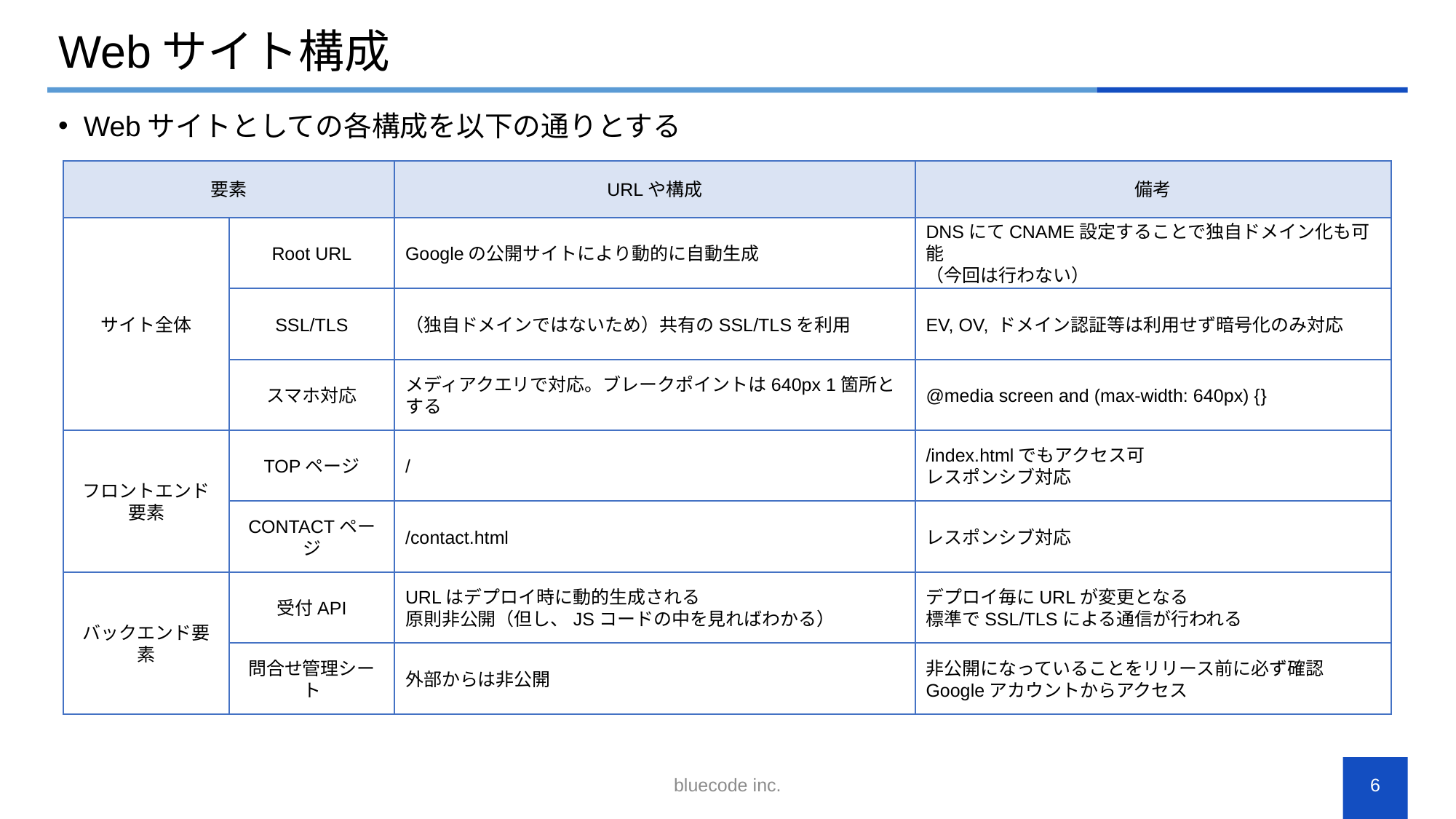

# Webサイト構成
Webサイトとしての各構成を以下の通りとする
要素
URLや構成
備考
サイト全体
Root URL
Googleの公開サイトにより動的に自動生成
DNSにてCNAME設定することで独自ドメイン化も可能
（今回は行わない）
SSL/TLS
（独自ドメインではないため）共有のSSL/TLSを利用
EV, OV, ドメイン認証等は利用せず暗号化のみ対応
スマホ対応
メディアクエリで対応。ブレークポイントは640px 1箇所とする
@media screen and (max-width: 640px) {}
フロントエンド要素
TOPページ
/
/index.htmlでもアクセス可
レスポンシブ対応
CONTACTページ
/contact.html
レスポンシブ対応
バックエンド要素
受付API
URLはデプロイ時に動的生成される
原則非公開（但し、JSコードの中を見ればわかる）
デプロイ毎にURLが変更となる
標準でSSL/TLSによる通信が行われる
問合せ管理シート
外部からは非公開
非公開になっていることをリリース前に必ず確認
Googleアカウントからアクセス
bluecode inc.
6